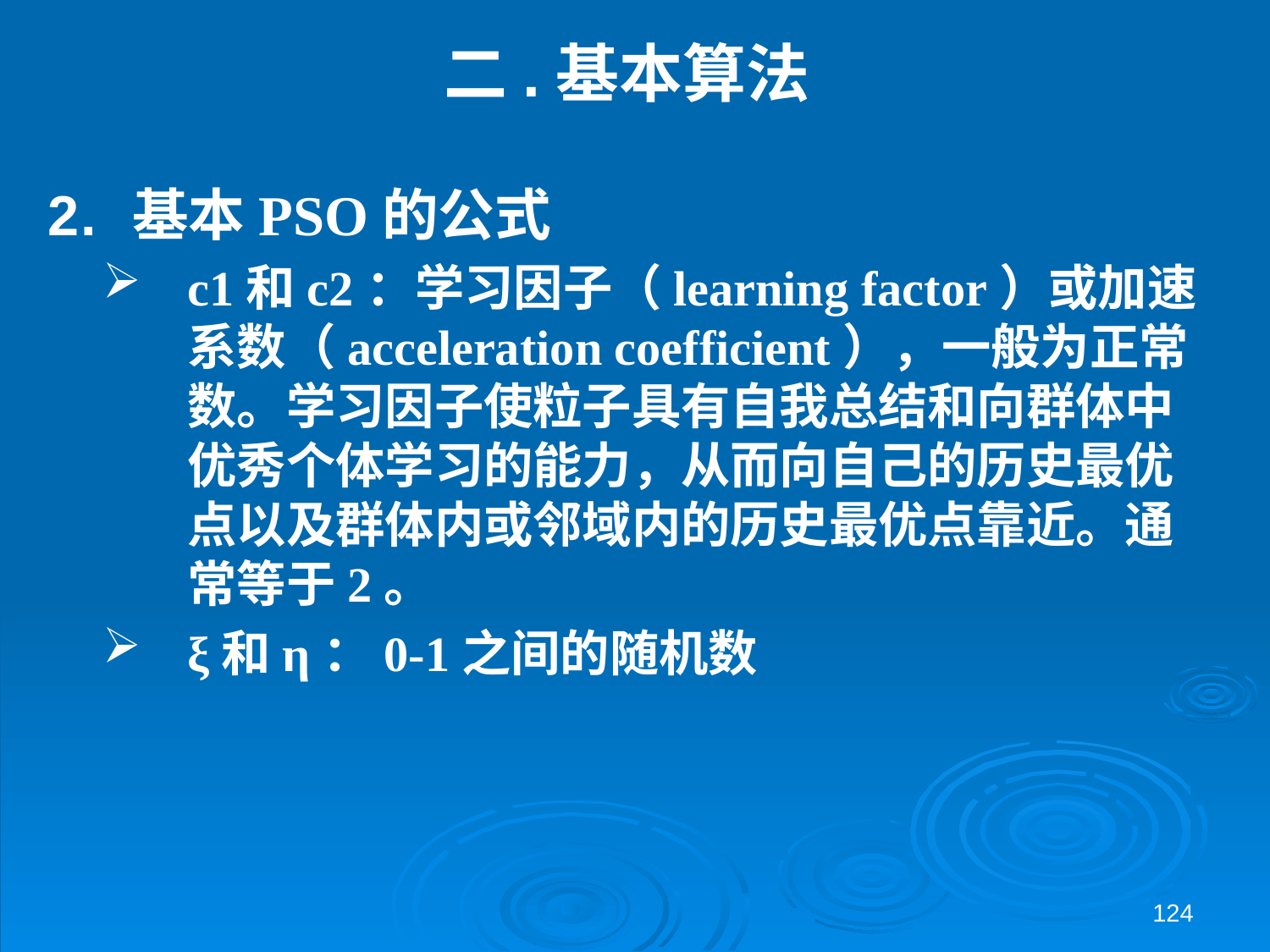

# 二.基本算法
基本PSO的公式
c1和c2：学习因子（learning factor）或加速系数（acceleration coefficient），一般为正常数。学习因子使粒子具有自我总结和向群体中优秀个体学习的能力，从而向自己的历史最优点以及群体内或邻域内的历史最优点靠近。通常等于2。
ξ和η：0-1之间的随机数
124